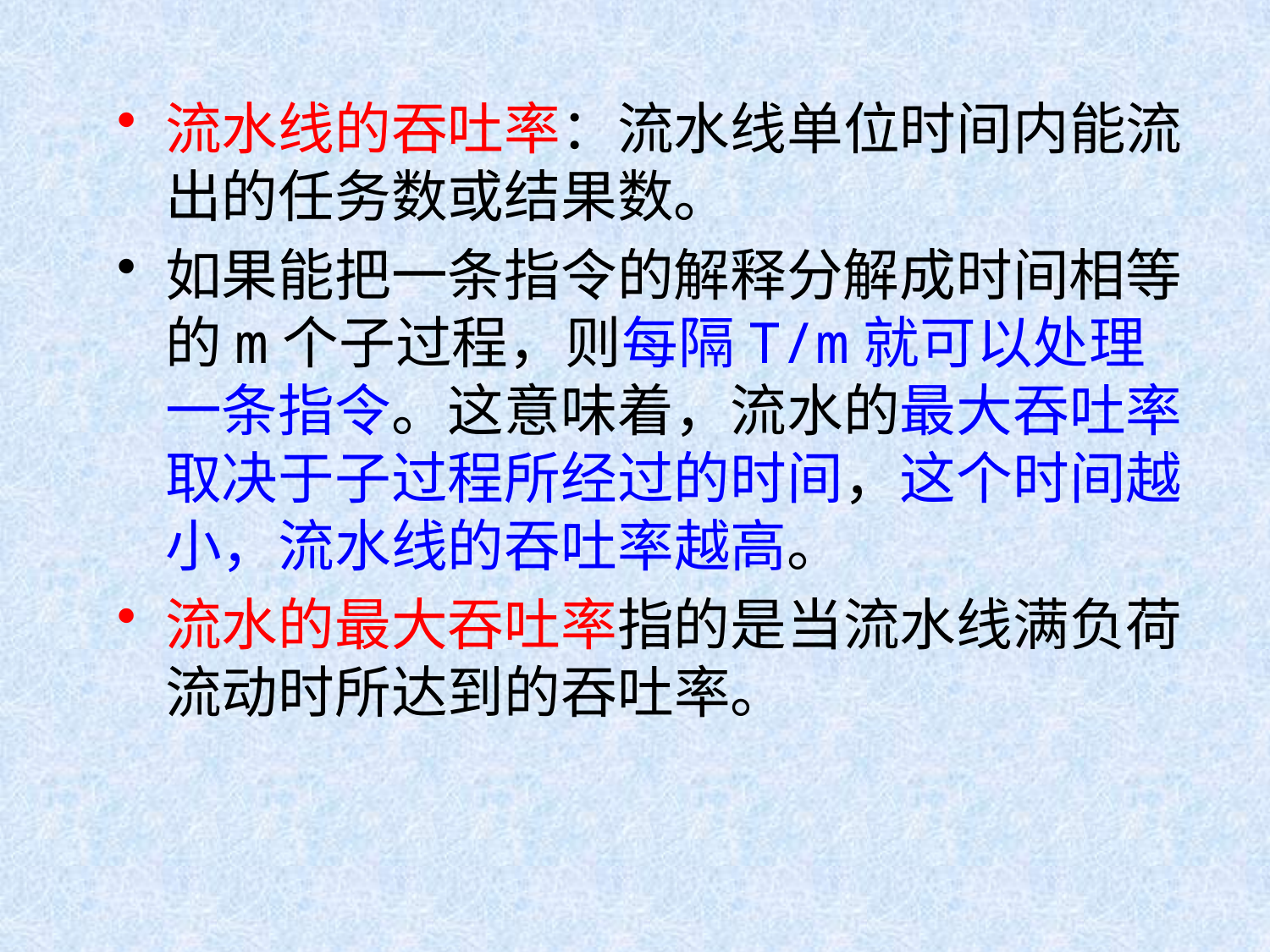

流水线的吞吐率：流水线单位时间内能流出的任务数或结果数。
如果能把一条指令的解释分解成时间相等的m个子过程，则每隔T/m就可以处理一条指令。这意味着，流水的最大吞吐率取决于子过程所经过的时间，这个时间越小，流水线的吞吐率越高。
流水的最大吞吐率指的是当流水线满负荷流动时所达到的吞吐率。